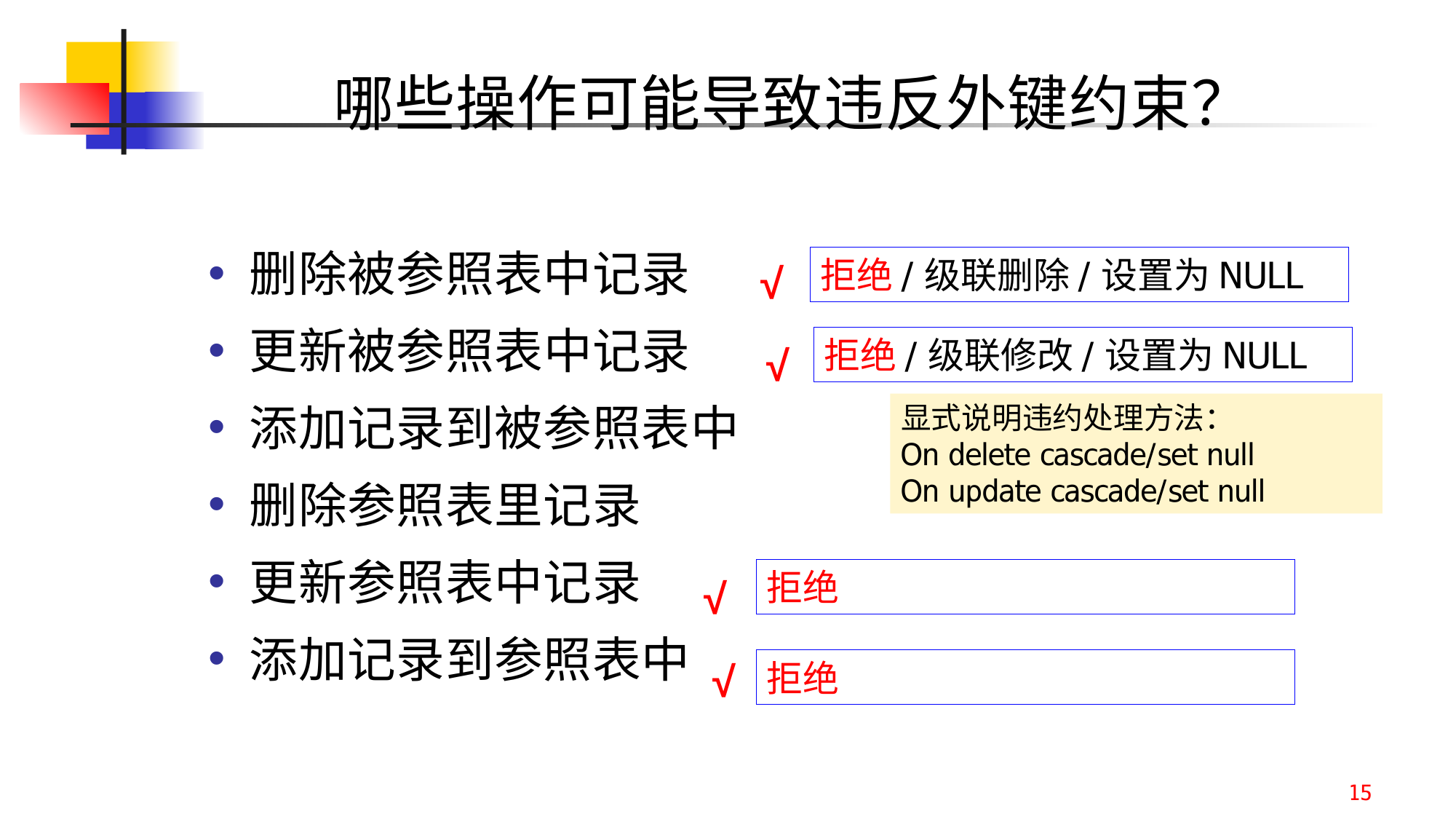

# 哪些操作可能导致违反外键约束？
删除被参照表中记录
更新被参照表中记录
添加记录到被参照表中
删除参照表里记录
更新参照表中记录
添加记录到参照表中
拒绝/级联删除/设置为NULL
√
拒绝/级联修改/设置为NULL
√
显式说明违约处理方法：
On delete cascade/set null
On update cascade/set null
拒绝
√
√
拒绝
15